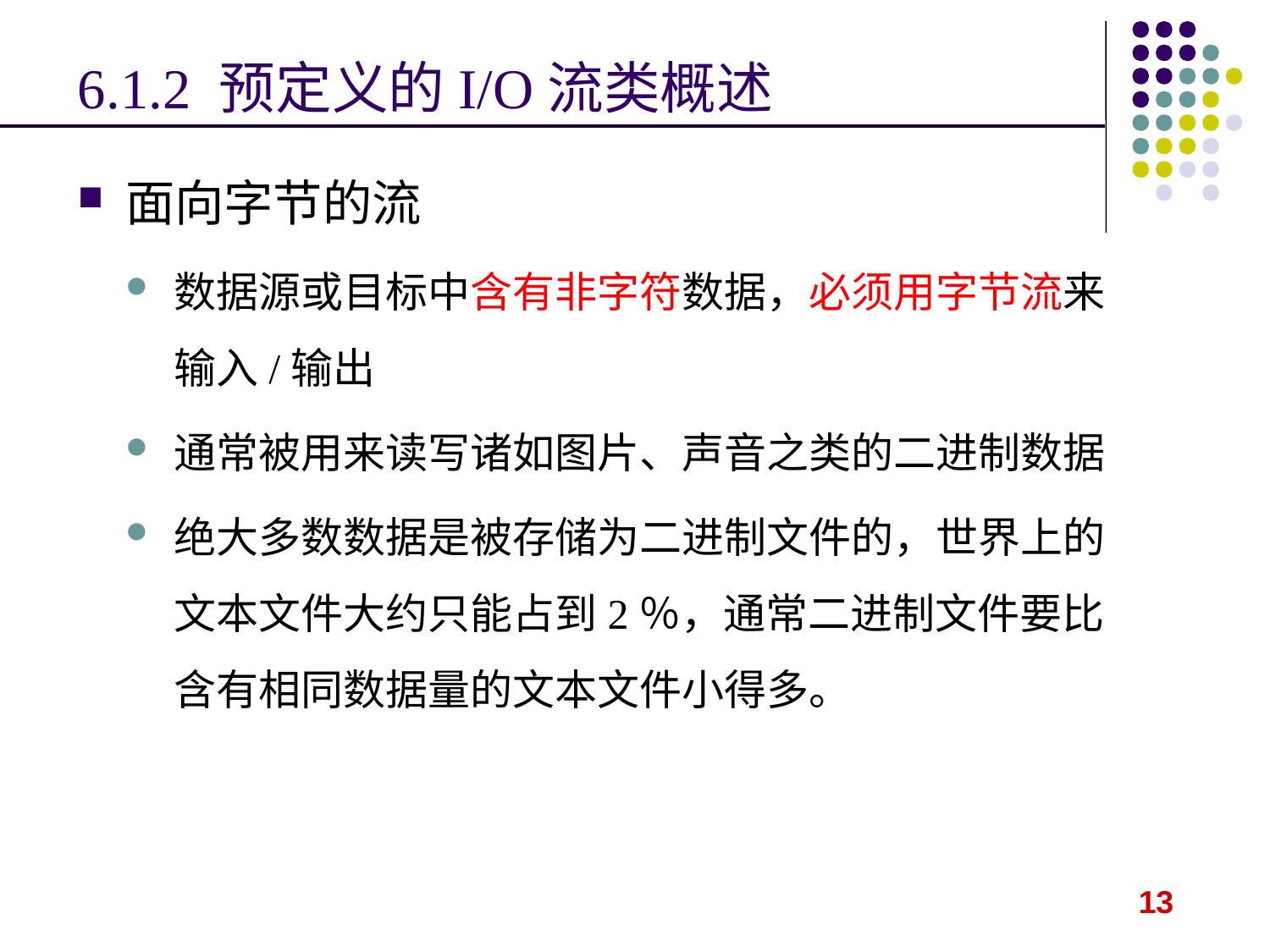

# 6.1.2 预定义的I/O流类概述
面向字节的流
数据源或目标中含有非字符数据，必须用字节流来输入/输出
通常被用来读写诸如图片、声音之类的二进制数据
绝大多数数据是被存储为二进制文件的，世界上的文本文件大约只能占到2％，通常二进制文件要比含有相同数据量的文本文件小得多。